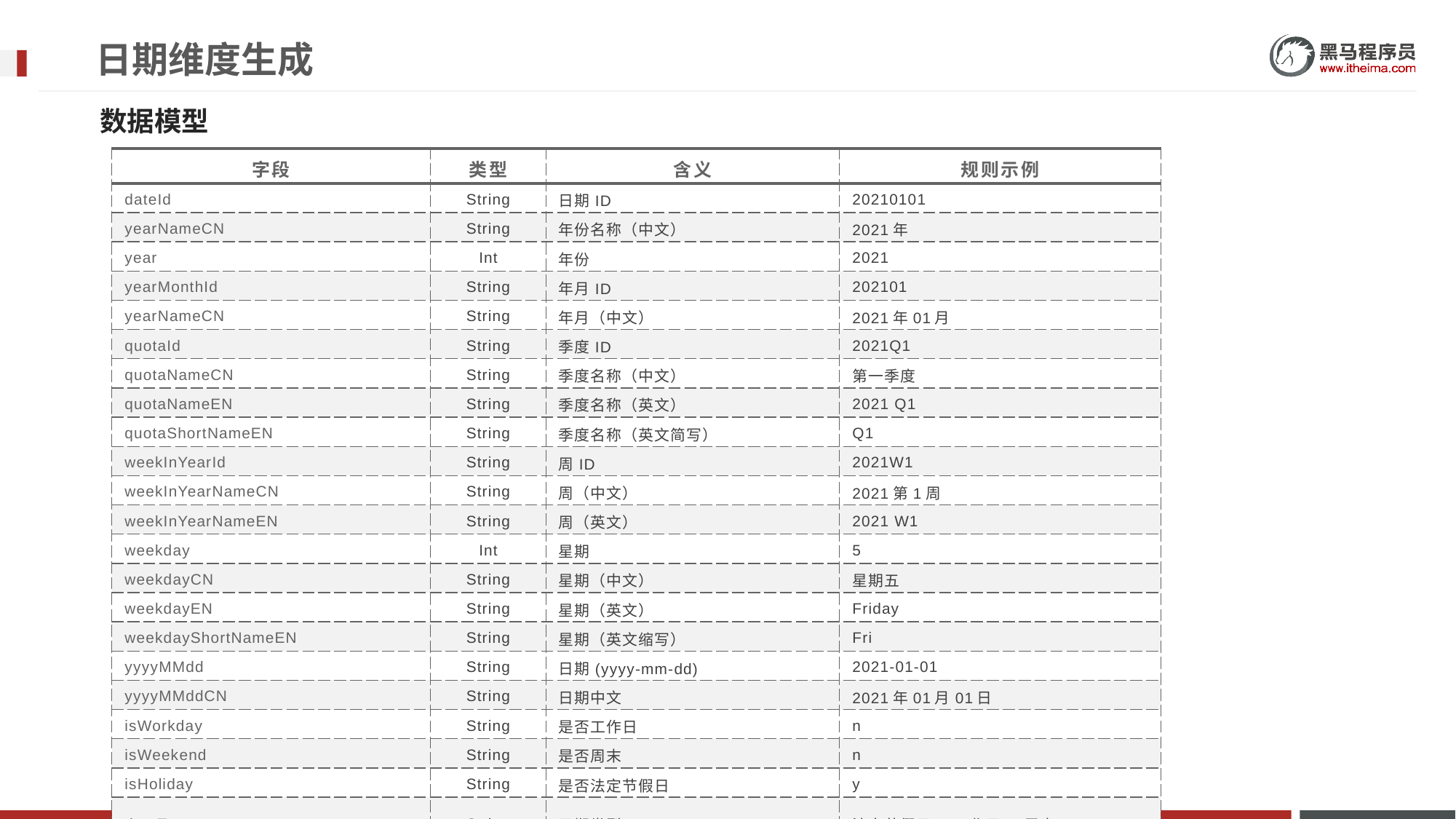

# 日期维度生成
数据模型
| 字段 | 类型 | 含义 | 规则示例 |
| --- | --- | --- | --- |
| dateId | String | 日期ID | 20210101 |
| yearNameCN | String | 年份名称（中文） | 2021年 |
| year | Int | 年份 | 2021 |
| yearMonthId | String | 年月ID | 202101 |
| yearNameCN | String | 年月（中文） | 2021年01月 |
| quotaId | String | 季度ID | 2021Q1 |
| quotaNameCN | String | 季度名称（中文） | 第一季度 |
| quotaNameEN | String | 季度名称（英文） | 2021 Q1 |
| quotaShortNameEN | String | 季度名称（英文简写） | Q1 |
| weekInYearId | String | 周ID | 2021W1 |
| weekInYearNameCN | String | 周（中文） | 2021第1周 |
| weekInYearNameEN | String | 周（英文） | 2021 W1 |
| weekday | Int | 星期 | 5 |
| weekdayCN | String | 星期（中文） | 星期五 |
| weekdayEN | String | 星期（英文） | Friday |
| weekdayShortNameEN | String | 星期（英文缩写） | Fri |
| yyyyMMdd | String | 日期(yyyy-mm-dd) | 2021-01-01 |
| yyyyMMddCN | String | 日期中文 | 2021年01月01日 |
| isWorkday | String | 是否工作日 | n |
| isWeekend | String | 是否周末 | n |
| isHoliday | String | 是否法定节假日 | y |
| dateType | String | 日期类型 | 法定节假日 | 工作日 | 周末 |